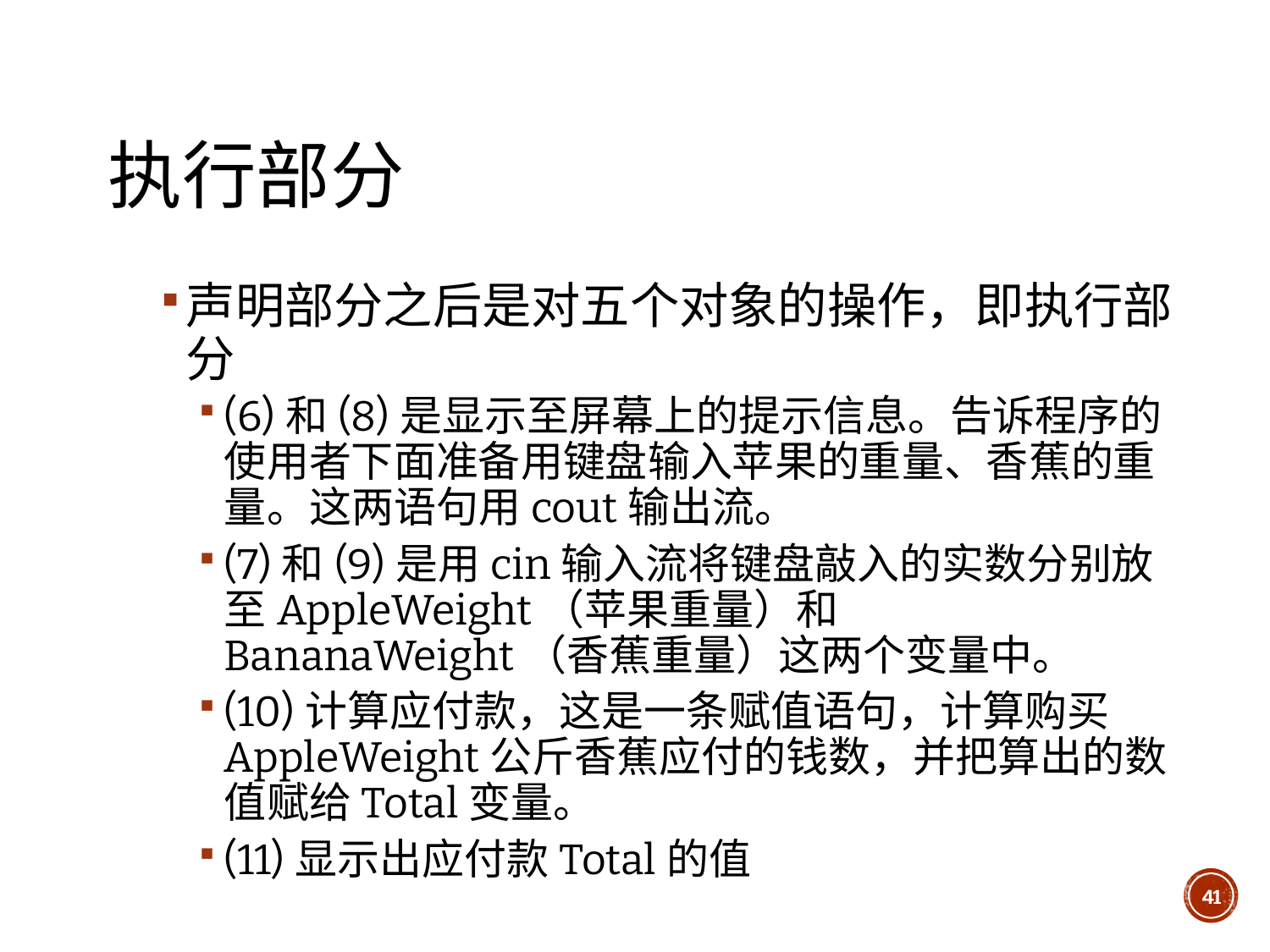

# 执行部分
声明部分之后是对五个对象的操作，即执行部分
(6)和(8)是显示至屏幕上的提示信息。告诉程序的使用者下面准备用键盘输入苹果的重量、香蕉的重量。这两语句用cout输出流。
(7)和(9)是用cin输入流将键盘敲入的实数分别放至AppleWeight（苹果重量）和BananaWeight（香蕉重量）这两个变量中。
(10)计算应付款，这是一条赋值语句，计算购买AppleWeight公斤香蕉应付的钱数，并把算出的数值赋给Total变量。
(11)显示出应付款Total的值
41